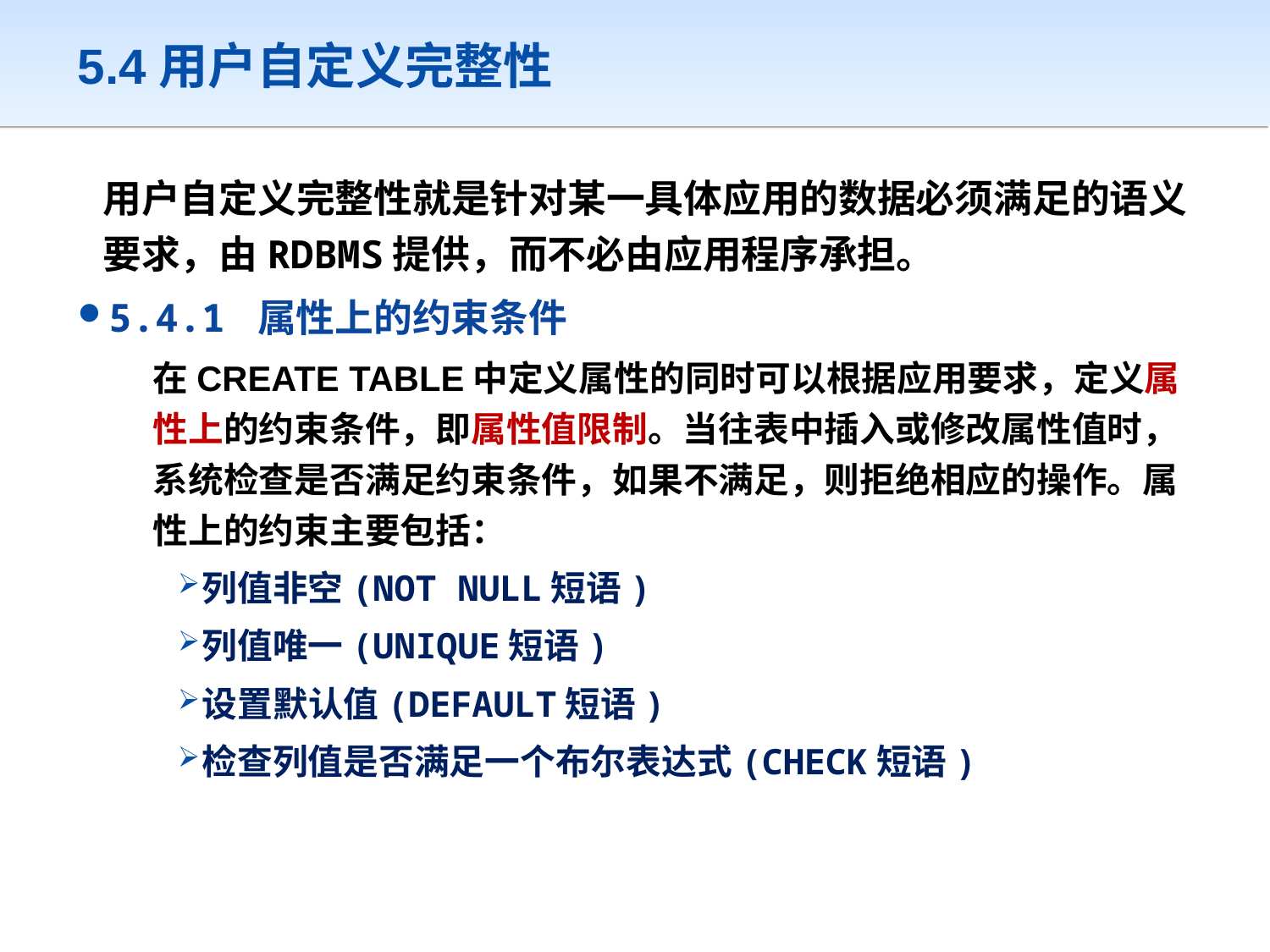

# 5.4用户自定义完整性
	用户自定义完整性就是针对某一具体应用的数据必须满足的语义要求，由RDBMS提供，而不必由应用程序承担。
5.4.1 属性上的约束条件
	在CREATE TABLE中定义属性的同时可以根据应用要求，定义属性上的约束条件，即属性值限制。当往表中插入或修改属性值时，系统检查是否满足约束条件，如果不满足，则拒绝相应的操作。属性上的约束主要包括：
列值非空(NOT NULL短语)
列值唯一(UNIQUE短语)
设置默认值(DEFAULT短语)
检查列值是否满足一个布尔表达式(CHECK短语)